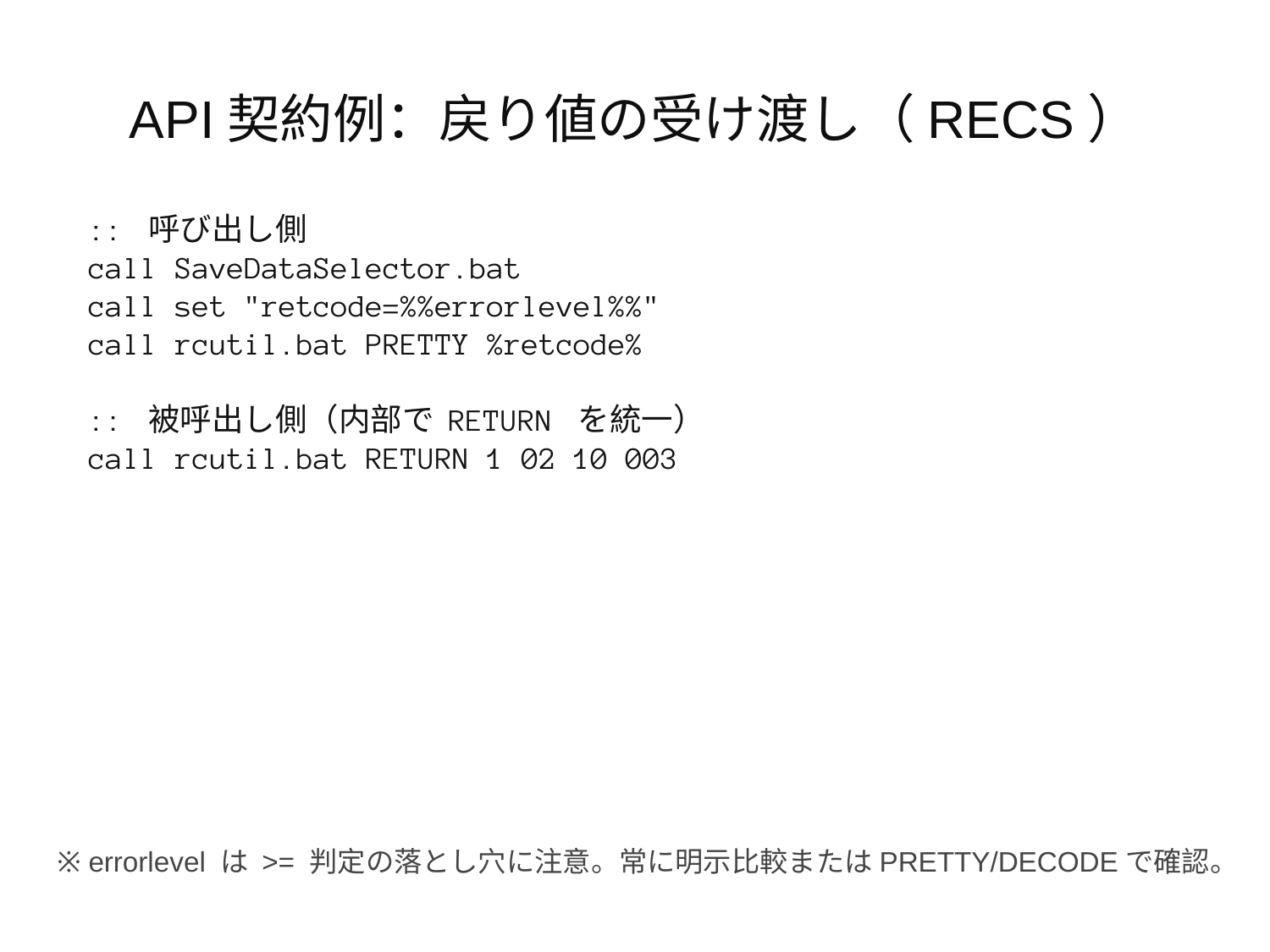

# API契約例：戻り値の受け渡し（RECS）
:: 呼び出し側
call SaveDataSelector.bat
call set "retcode=%%errorlevel%%"
call rcutil.bat PRETTY %retcode%
:: 被呼出し側（内部で RETURN を統一）
call rcutil.bat RETURN 1 02 10 003
※ errorlevel は >= 判定の落とし穴に注意。常に明示比較またはPRETTY/DECODEで確認。